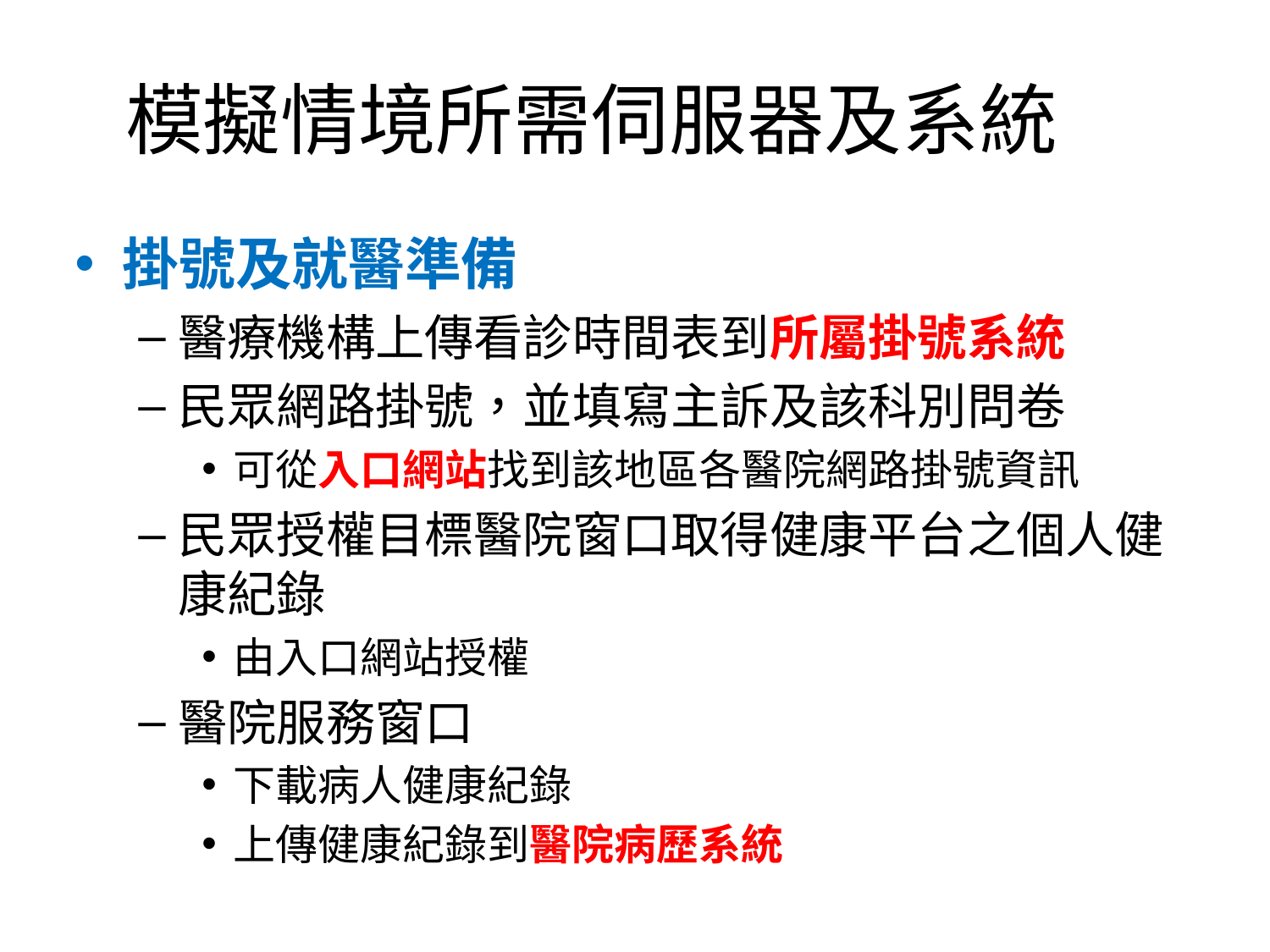

# 模擬情境所需伺服器及系統
掛號及就醫準備
醫療機構上傳看診時間表到所屬掛號系統
民眾網路掛號，並填寫主訴及該科別問卷
可從入口網站找到該地區各醫院網路掛號資訊
民眾授權目標醫院窗口取得健康平台之個人健康紀錄
由入口網站授權
醫院服務窗口
下載病人健康紀錄
上傳健康紀錄到醫院病歷系統